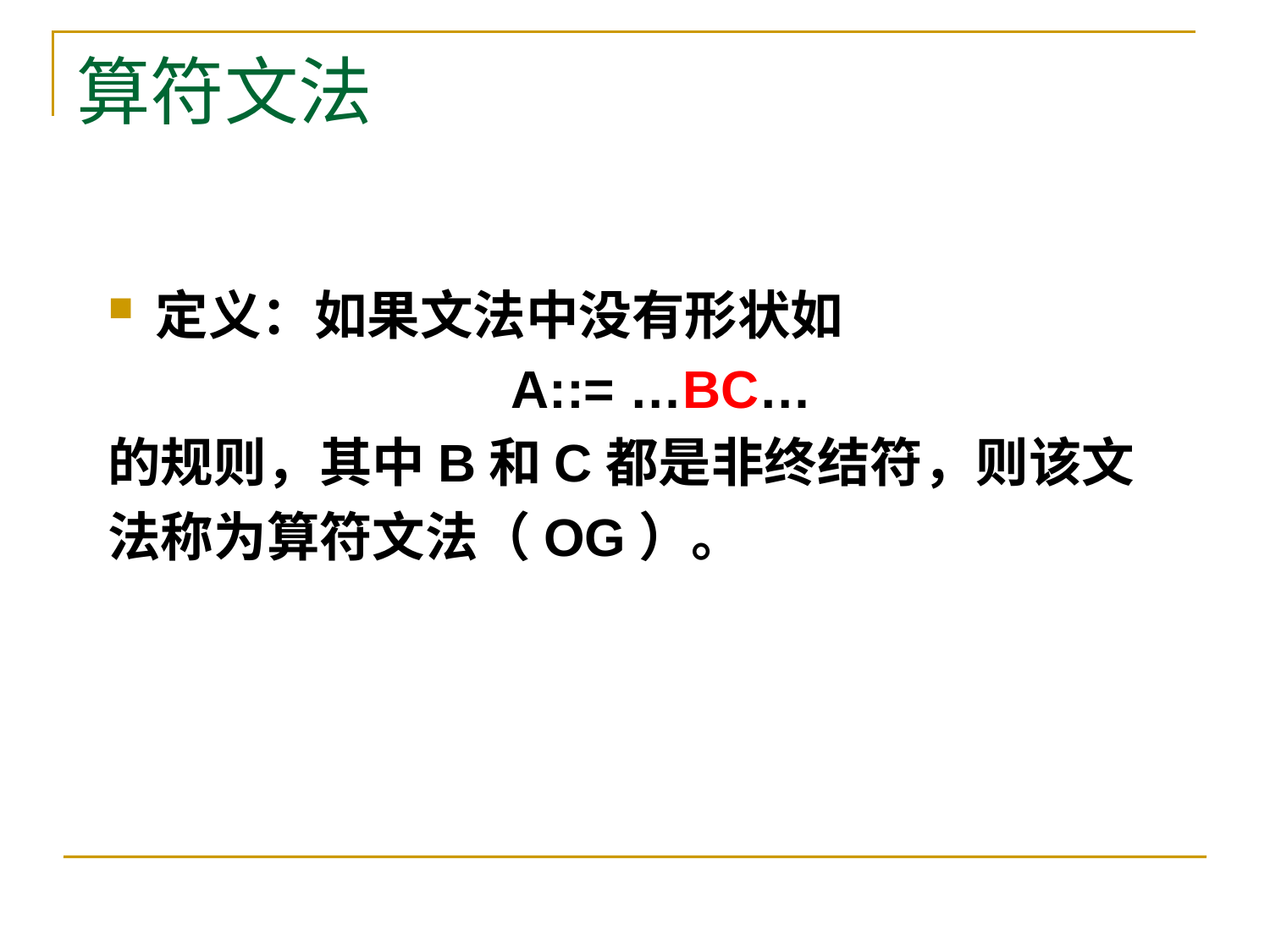

# 算符文法
定义：如果文法中没有形状如
A::= …BC…
的规则，其中B和C都是非终结符，则该文
法称为算符文法（OG）。
36